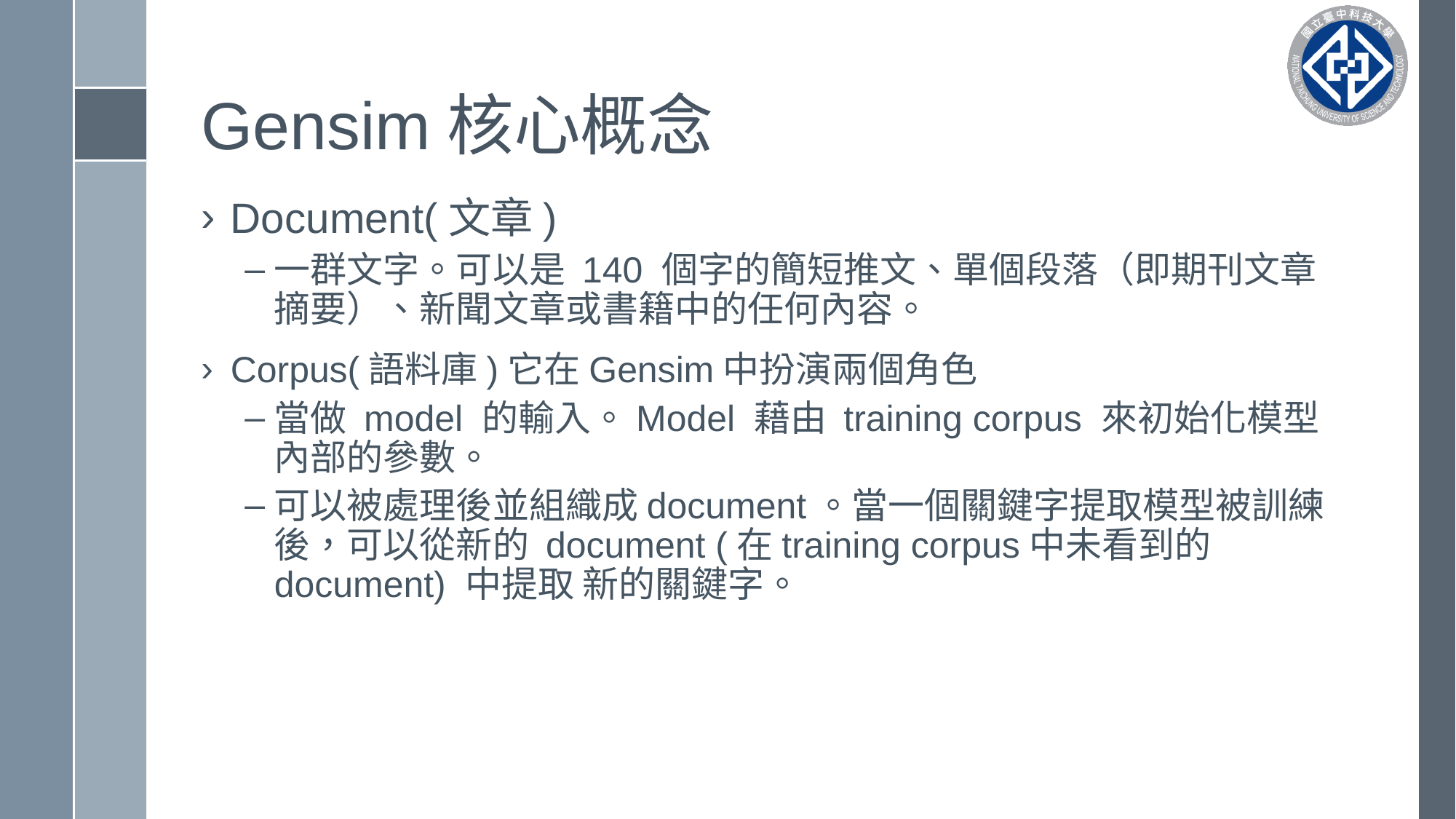

# Gensim核心概念
Document(文章)
一群文字。可以是 140 個字的簡短推文、單個段落（即期刊文章摘要）、新聞文章或書籍中的任何內容。
Corpus(語料庫)它在Gensim中扮演兩個角色
當做 model 的輸入。Model 藉由 training corpus 來初始化模型內部的參數。
可以被處理後並組織成document。當一個關鍵字提取模型被訓練後，可以從新的 document (在training corpus中未看到的document) 中提取 新的關鍵字。